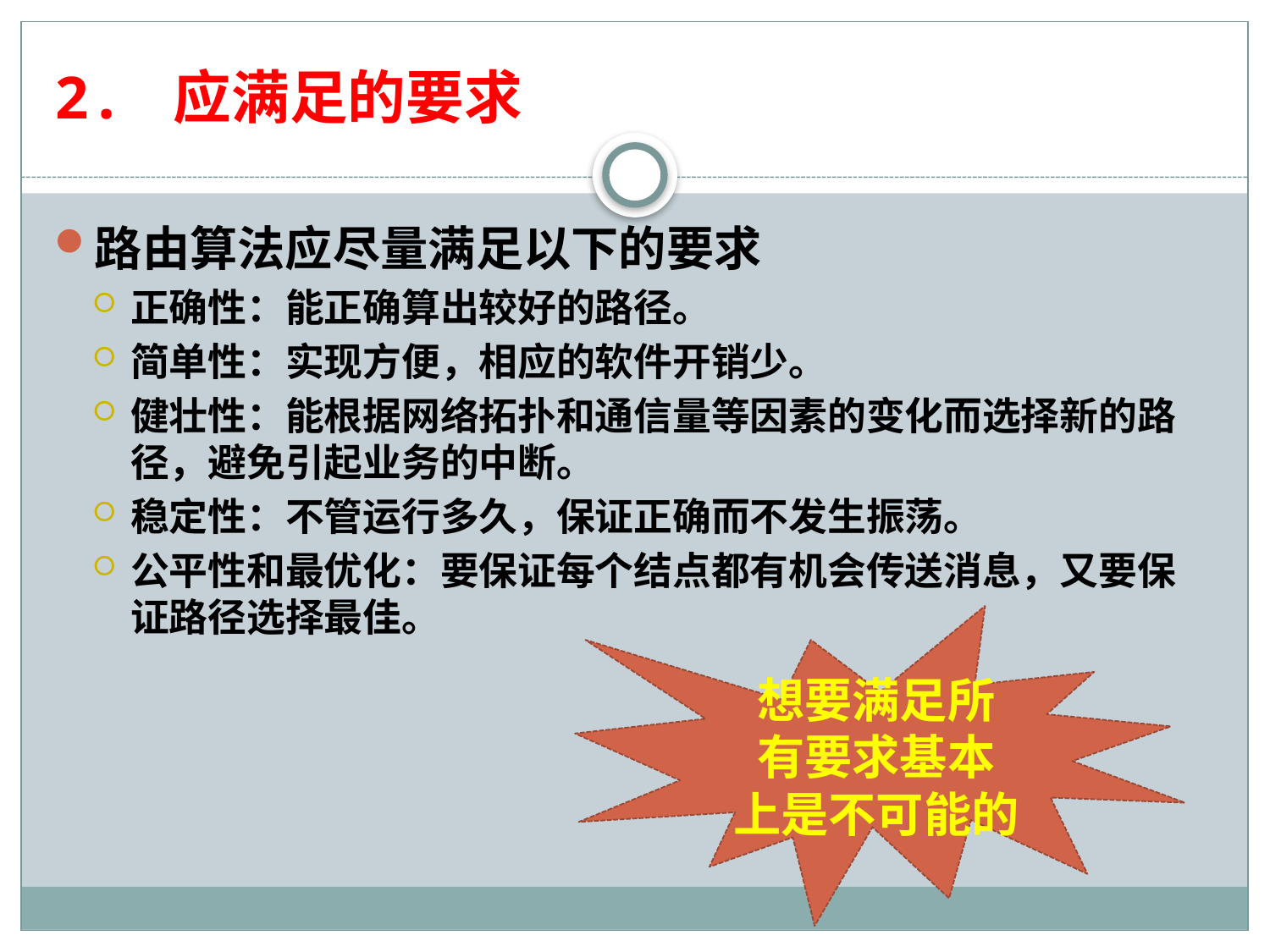

# 2. 应满足的要求
路由算法应尽量满足以下的要求
正确性：能正确算出较好的路径。
简单性：实现方便，相应的软件开销少。
健壮性：能根据网络拓扑和通信量等因素的变化而选择新的路径，避免引起业务的中断。
稳定性：不管运行多久，保证正确而不发生振荡。
公平性和最优化：要保证每个结点都有机会传送消息，又要保证路径选择最佳。
想要满足所
有要求基本
上是不可能的